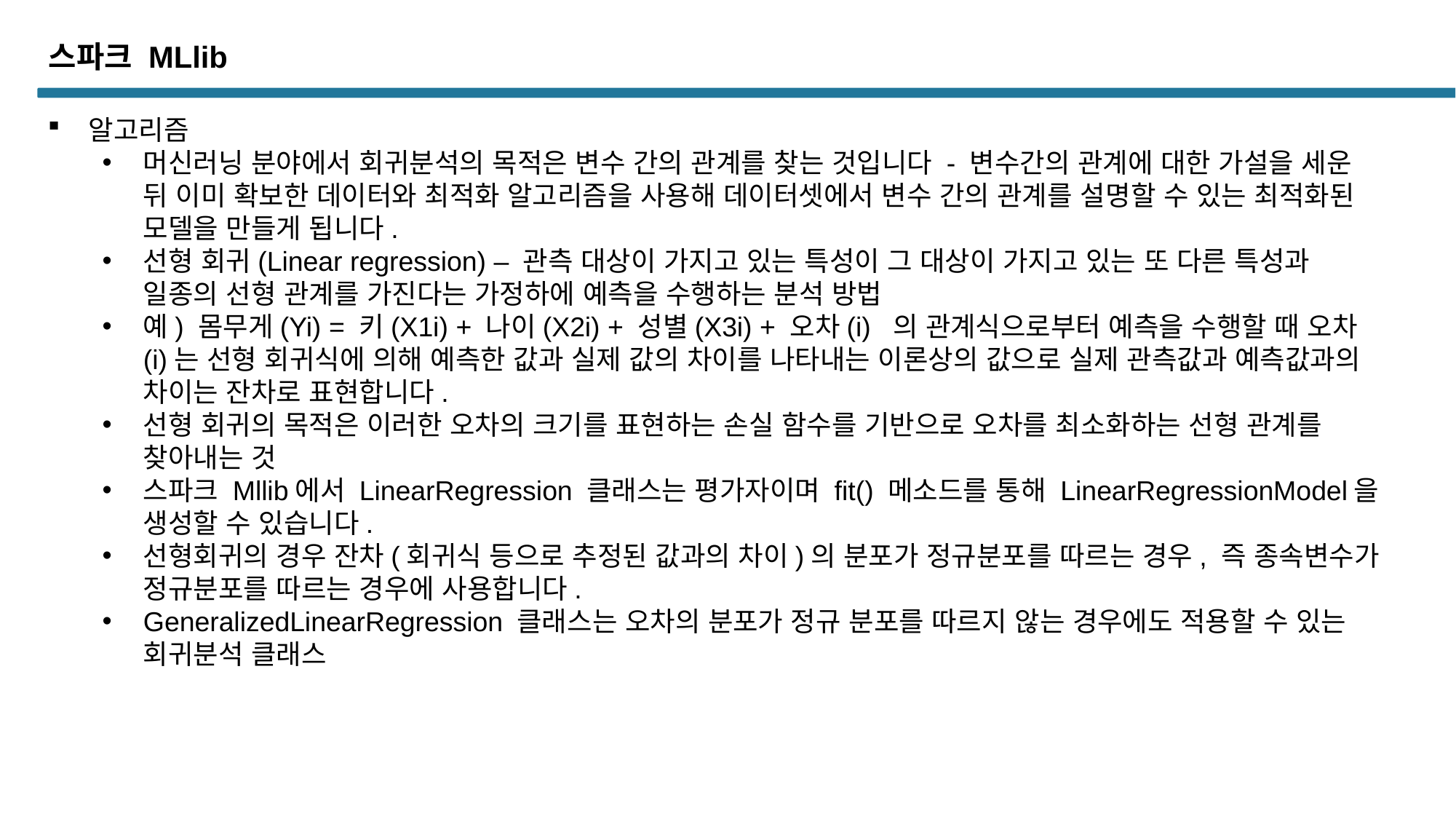

스파크 MLlib
알고리즘
머신러닝 분야에서 회귀분석의 목적은 변수 간의 관계를 찾는 것입니다 - 변수간의 관계에 대한 가설을 세운 뒤 이미 확보한 데이터와 최적화 알고리즘을 사용해 데이터셋에서 변수 간의 관계를 설명할 수 있는 최적화된 모델을 만들게 됩니다.
선형 회귀(Linear regression) – 관측 대상이 가지고 있는 특성이 그 대상이 가지고 있는 또 다른 특성과 일종의 선형 관계를 가진다는 가정하에 예측을 수행하는 분석 방법
예) 몸무게(Yi) = 키(X1i) + 나이(X2i) + 성별(X3i) + 오차(i)  의 관계식으로부터 예측을 수행할 때 오차(i)는 선형 회귀식에 의해 예측한 값과 실제 값의 차이를 나타내는 이론상의 값으로 실제 관측값과 예측값과의 차이는 잔차로 표현합니다.
선형 회귀의 목적은 이러한 오차의 크기를 표현하는 손실 함수를 기반으로 오차를 최소화하는 선형 관계를 찾아내는 것
스파크 Mllib에서 LinearRegression 클래스는 평가자이며 fit() 메소드를 통해 LinearRegressionModel을 생성할 수 있습니다.
선형회귀의 경우 잔차(회귀식 등으로 추정된 값과의 차이)의 분포가 정규분포를 따르는 경우, 즉 종속변수가 정규분포를 따르는 경우에 사용합니다.
GeneralizedLinearRegression 클래스는 오차의 분포가 정규 분포를 따르지 않는 경우에도 적용할 수 있는 회귀분석 클래스